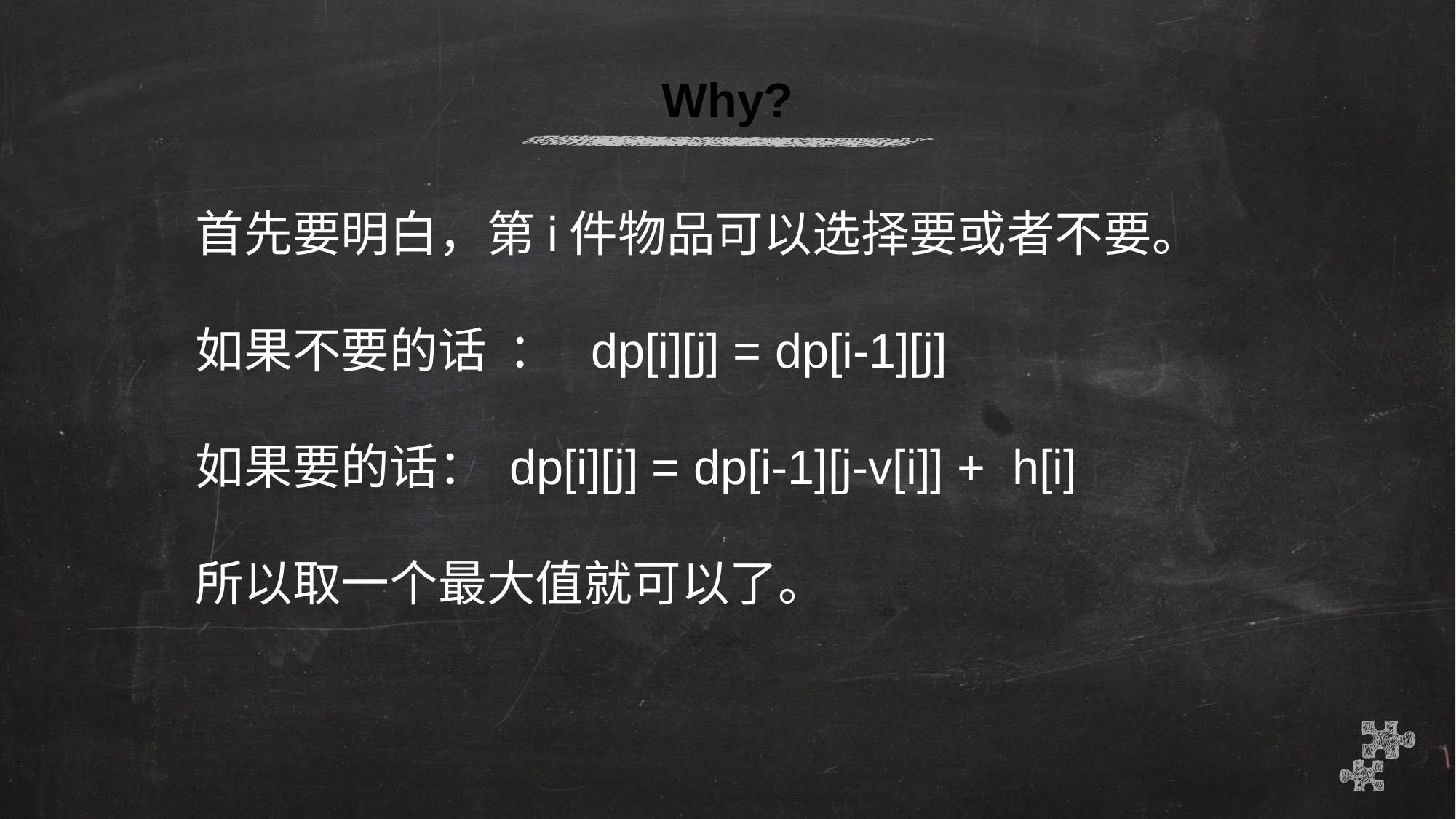

Why?

首先要明白，第i件物品可以选择要或者不要。

如果不要的话  ：  dp[i][j] = dp[i-1][j]

如果要的话： dp[i][j] = dp[i-1][j-v[i]] +  h[i]

所以取一个最大值就可以了。